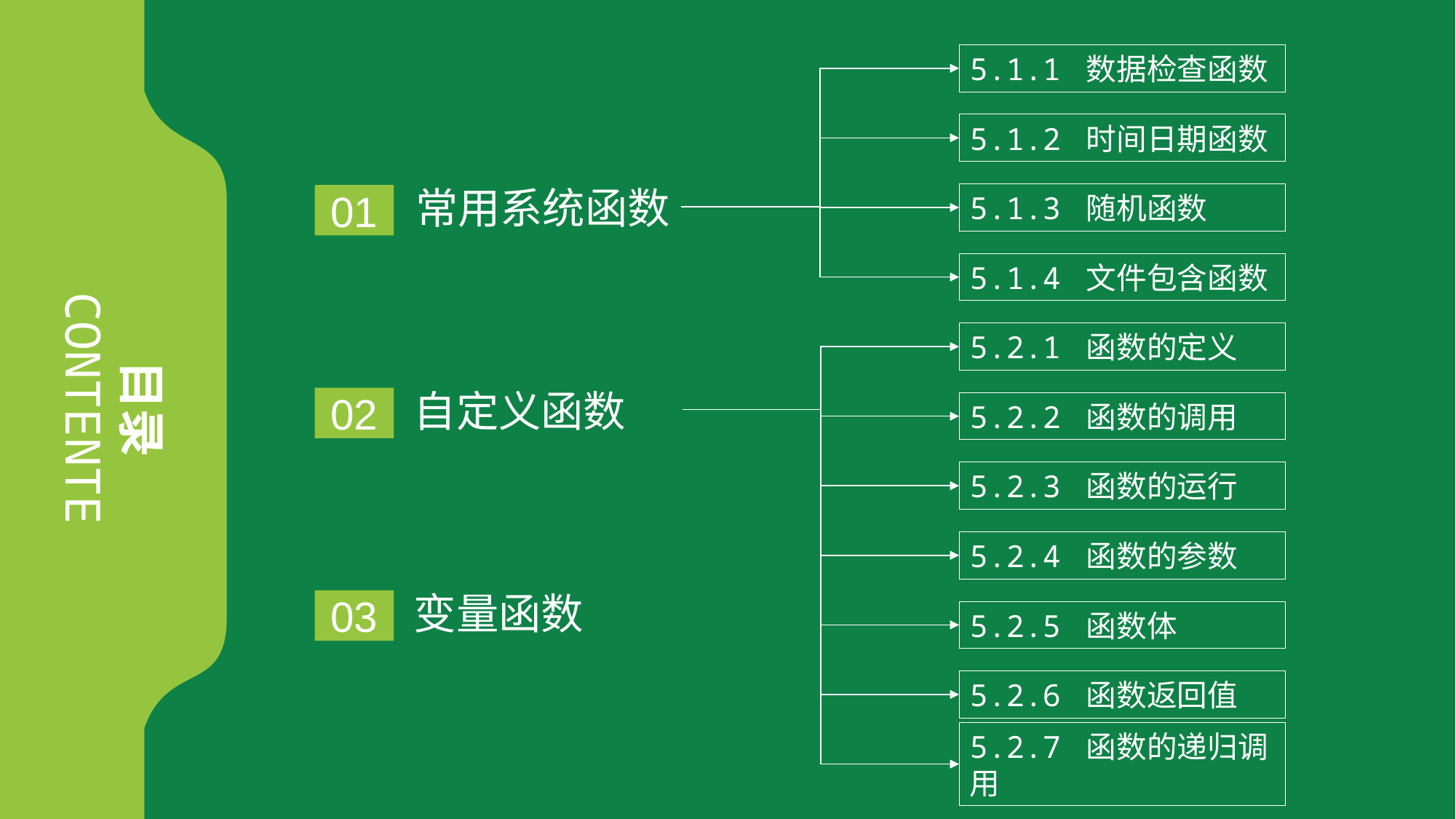

5.1.1 数据检查函数
5.1.2 时间日期函数
常用系统函数
5.1.3 随机函数
01
5.1.4 文件包含函数

5.2.1 函数的定义
目录
CONTENTE
自定义函数
02
5.2.2 函数的调用
5.2.3 函数的运行
5.2.4 函数的参数
变量函数
03
5.2.5 函数体
5.2.6 函数返回值
5.2.7 函数的递归调用